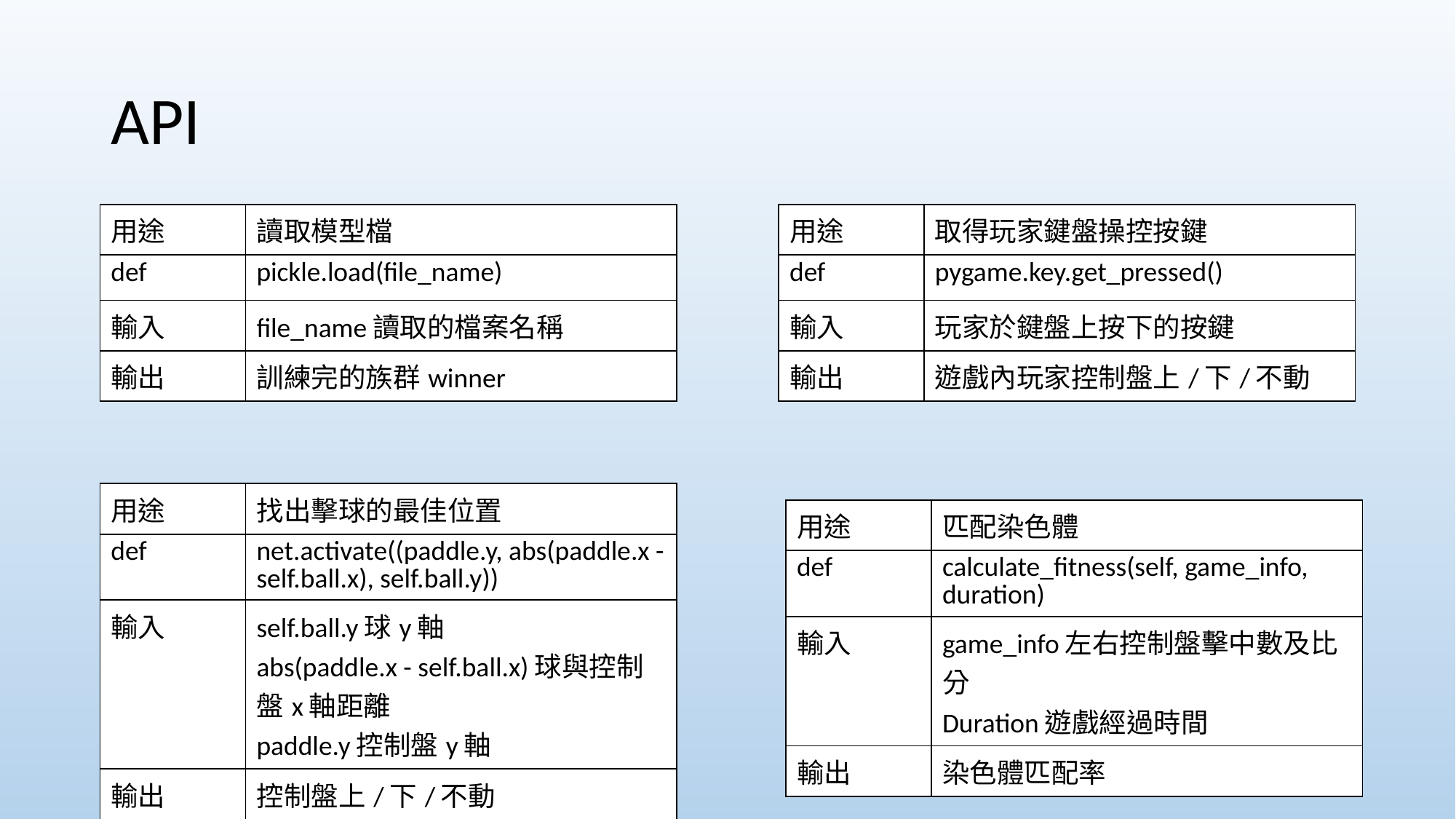

# API
| 用途 | 讀取模型檔 |
| --- | --- |
| def | pickle.load(file\_name) |
| 輸入 | file\_name讀取的檔案名稱 |
| 輸出 | 訓練完的族群winner |
| 用途 | 取得玩家鍵盤操控按鍵 |
| --- | --- |
| def | pygame.key.get\_pressed() |
| 輸入 | 玩家於鍵盤上按下的按鍵 |
| 輸出 | 遊戲內玩家控制盤上/下/不動 |
| 用途 | 找出擊球的最佳位置 |
| --- | --- |
| def | net.activate((paddle.y, abs(paddle.x - self.ball.x), self.ball.y)) |
| 輸入 | self.ball.y球y軸 abs(paddle.x - self.ball.x)球與控制盤x軸距離 paddle.y控制盤y軸 |
| 輸出 | 控制盤上/下/不動 |
| 用途 | 匹配染色體 |
| --- | --- |
| def | calculate\_fitness(self, game\_info, duration) |
| 輸入 | game\_info左右控制盤擊中數及比分 Duration遊戲經過時間 |
| 輸出 | 染色體匹配率 |